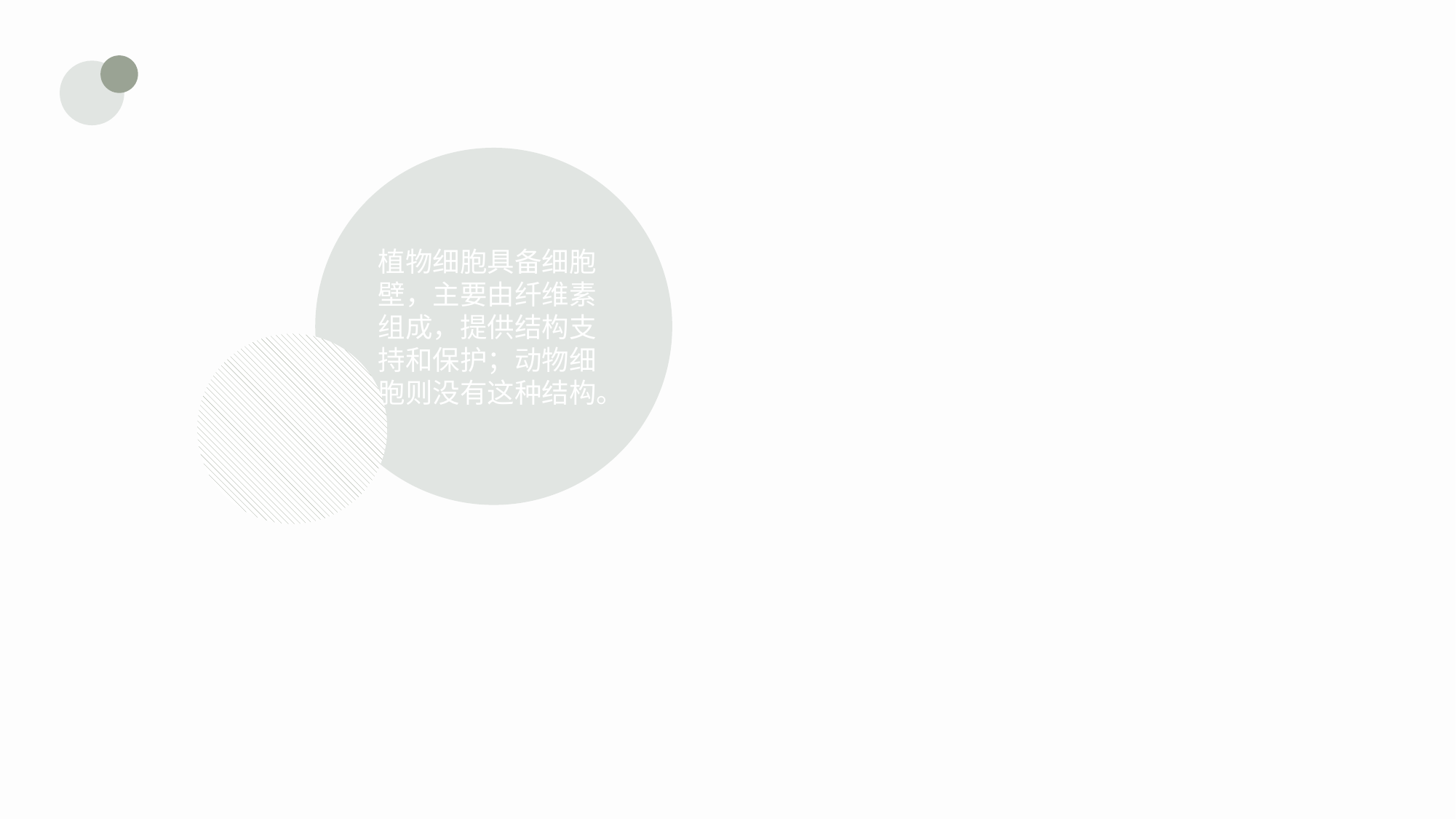

植物细胞具备细胞壁，主要由纤维素组成，提供结构支持和保护；动物细胞则没有这种结构。